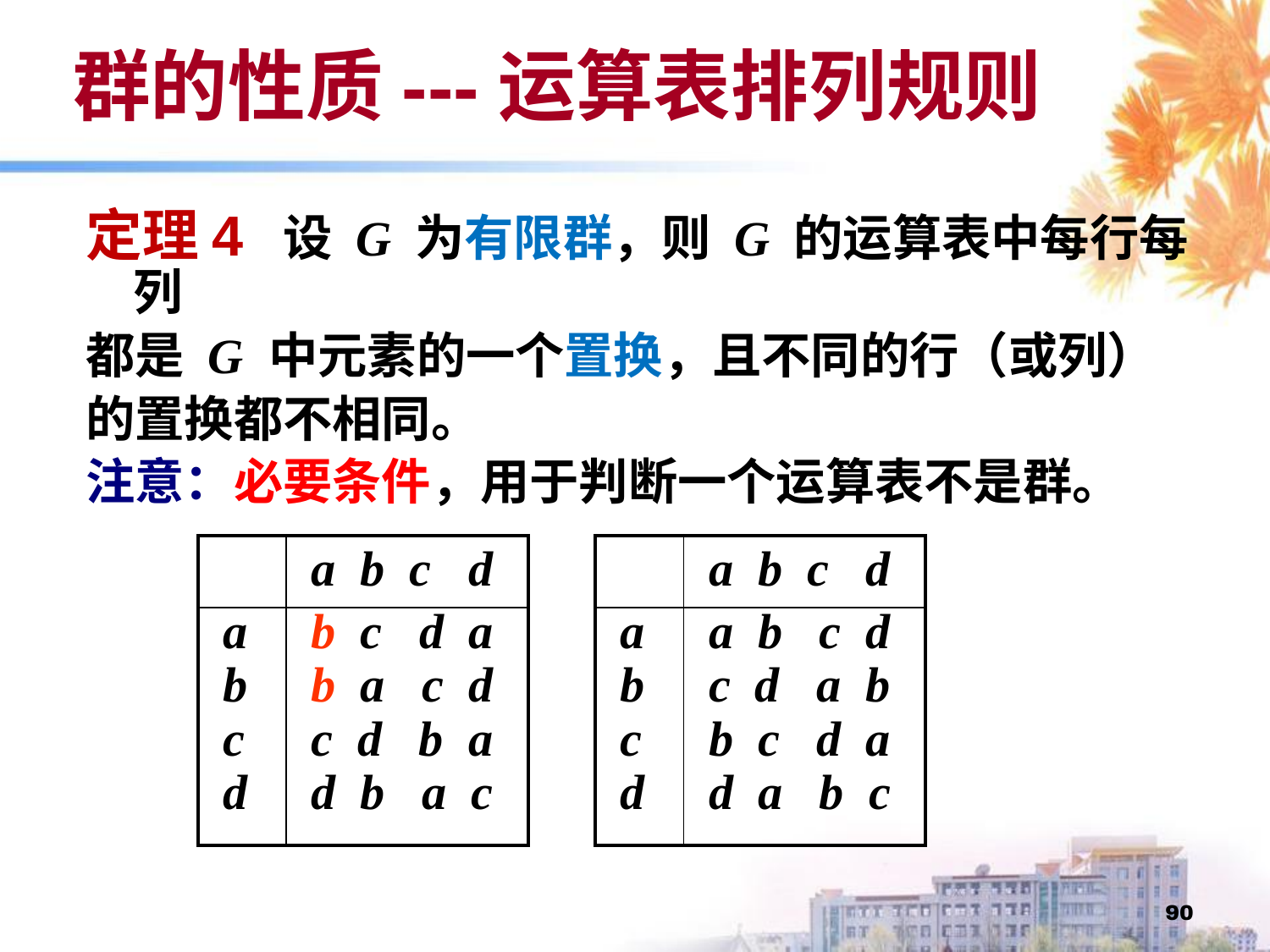

# 群的性质---运算表排列规则
定理4  设 G 为有限群，则 G 的运算表中每行每列
都是 G 中元素的一个置换，且不同的行（或列）
的置换都不相同。
注意：必要条件，用于判断一个运算表不是群。
|  | a b c d |
| --- | --- |
| a b c d | b c d a b a c d c d b a d b a c |
|  | a b c d |
| --- | --- |
| a b c d | a b c d c d a b b c d a d a b c |
90